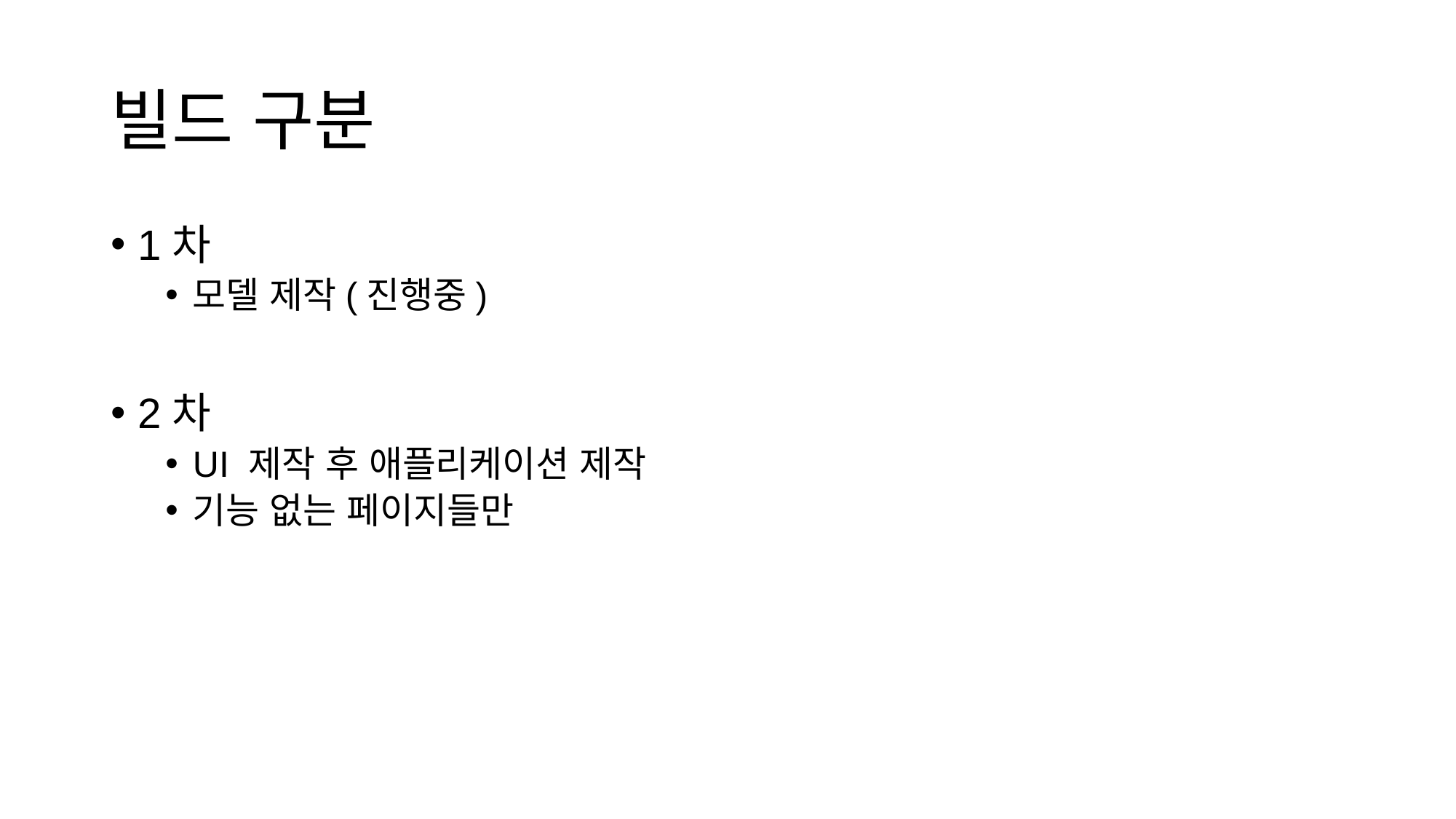

# 빌드 구분
1차
모델 제작(진행중)

2차
UI 제작 후 애플리케이션 제작
기능 없는 페이지들만